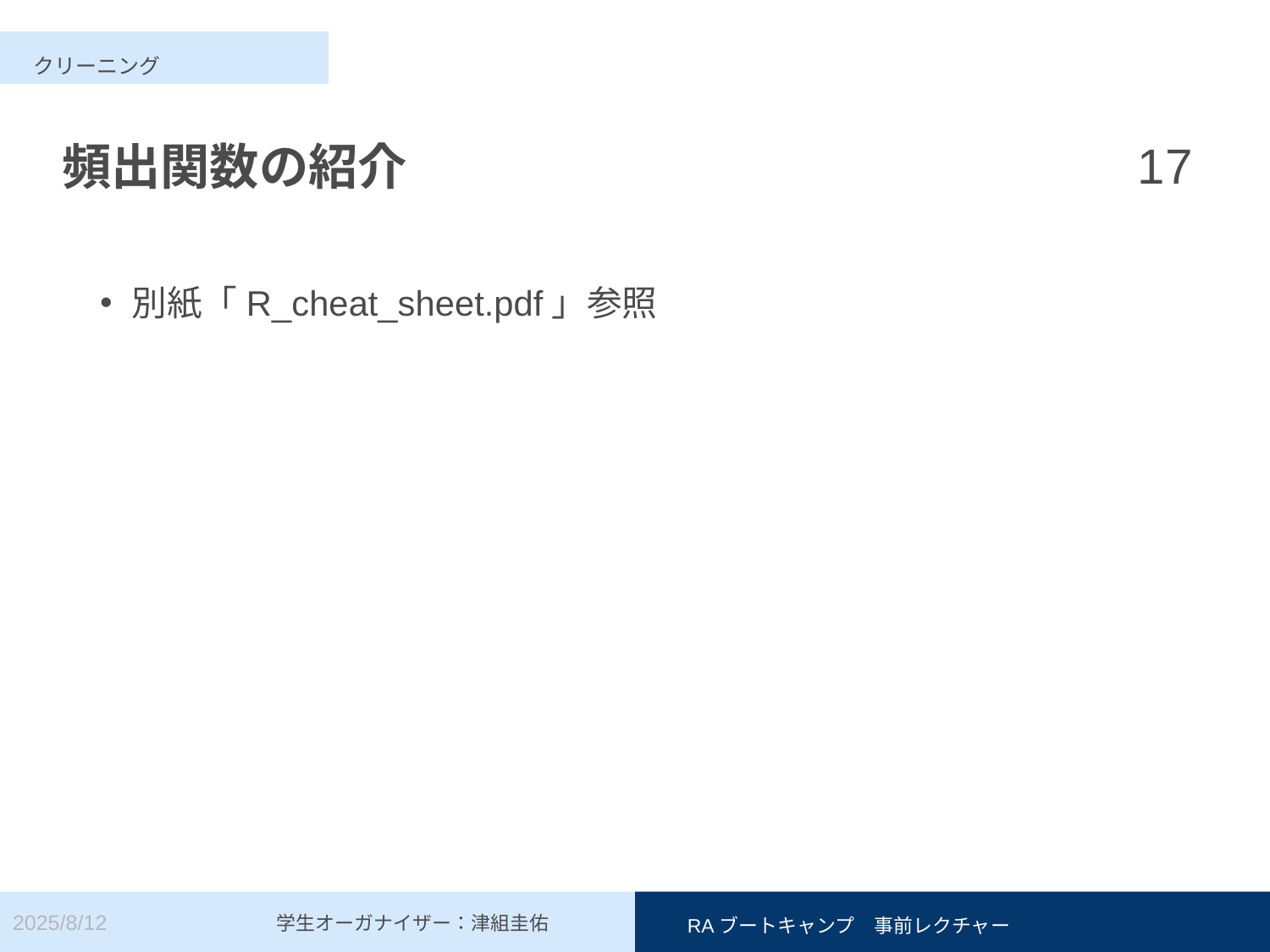

クリーニング
17
# 頻出関数の紹介
別紙「R_cheat_sheet.pdf」参照

2025/8/12
　RAブートキャンプ　事前レクチャー